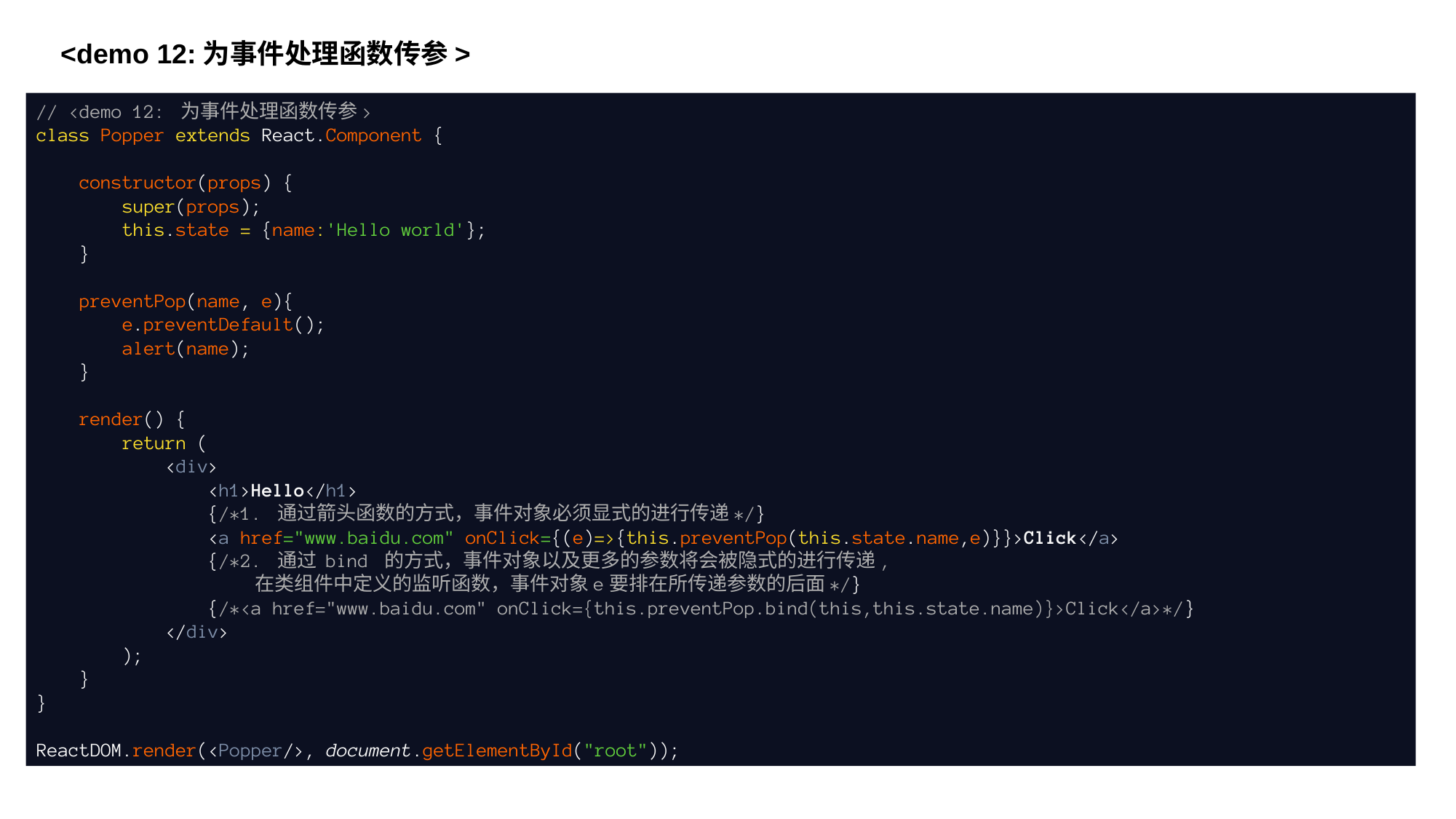

<demo 12:为事件处理函数传参>
// <demo 12: 为事件处理函数传参>
class Popper extends React.Component {
    constructor(props) {
        super(props);
        this.state = {name:'Hello world'};
    }
    preventPop(name, e){
        e.preventDefault();
        alert(name);
    }
    render() {
        return (
            <div>
                <h1>Hello</h1>
                {/*1. 通过箭头函数的方式，事件对象必须显式的进行传递*/}
                <a href="www.baidu.com" onClick={(e)=>{this.preventPop(this.state.name,e)}}>Click</a>
                {/*2. 通过 bind 的方式，事件对象以及更多的参数将会被隐式的进行传递,
		在类组件中定义的监听函数，事件对象e要排在所传递参数的后面*/}
                {/*<a href="www.baidu.com" onClick={this.preventPop.bind(this,this.state.name)}>Click</a>*/}
            </div>
        );
    }
}
ReactDOM.render(<Popper/>, document.getElementById("root"));